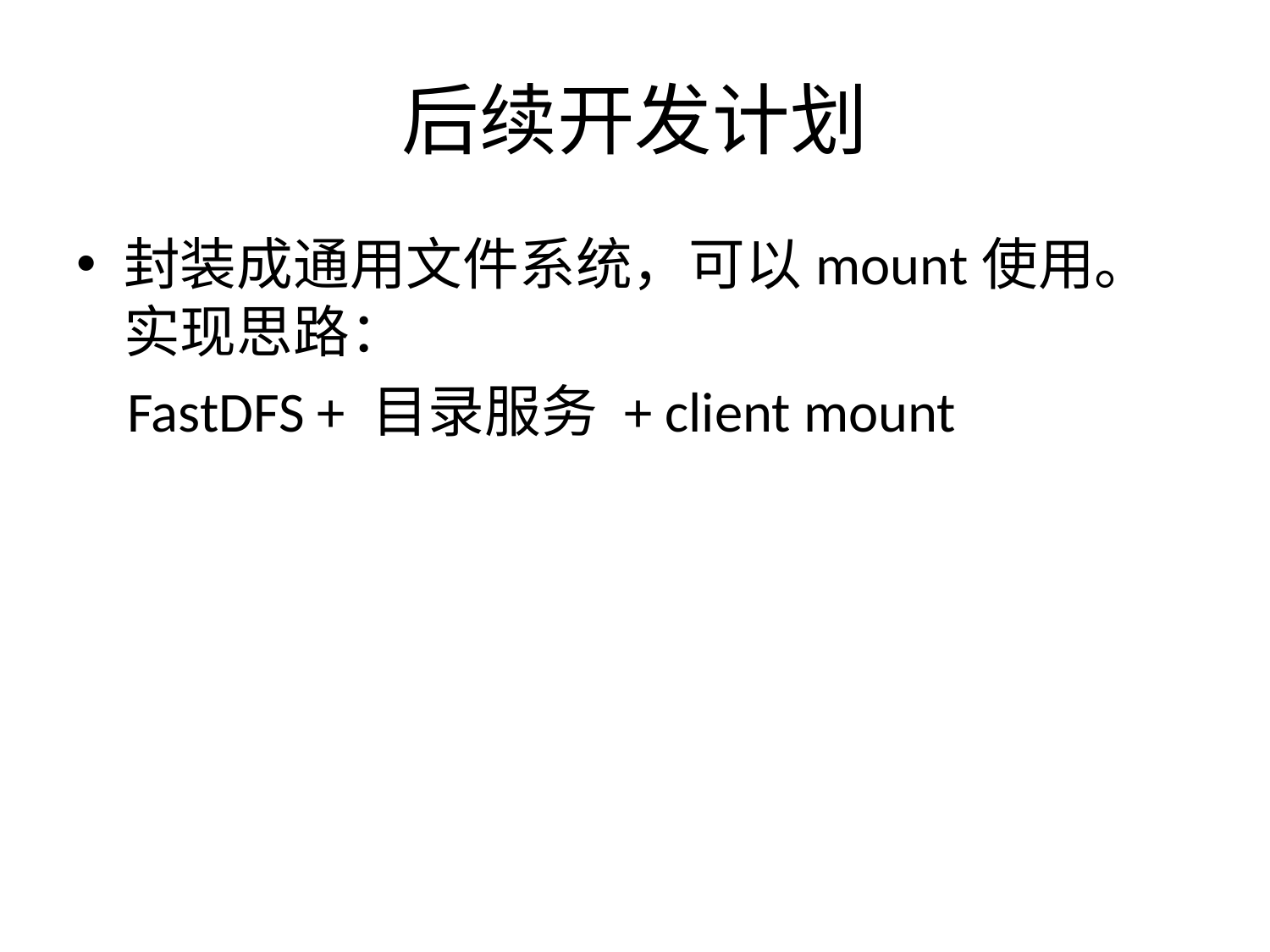

# 后续开发计划
封装成通用文件系统，可以mount使用。实现思路：
    FastDFS + 目录服务 + client mount